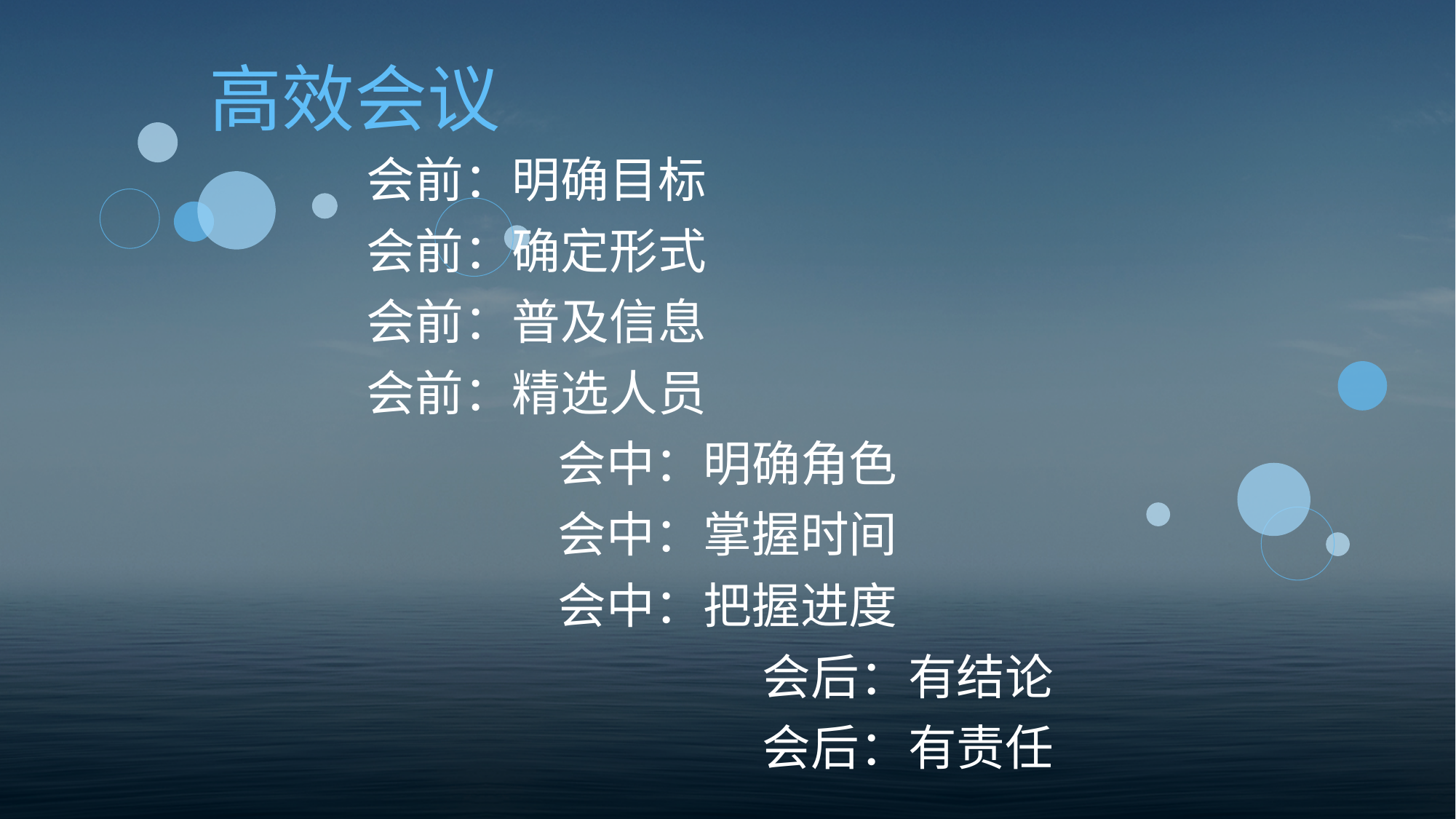

# 高效会议
会前：明确目标
会前：确定形式
会前：普及信息
会前：精选人员
会中：明确角色
会中：掌握时间
会中：把握进度
会后：有结论
会后：有责任